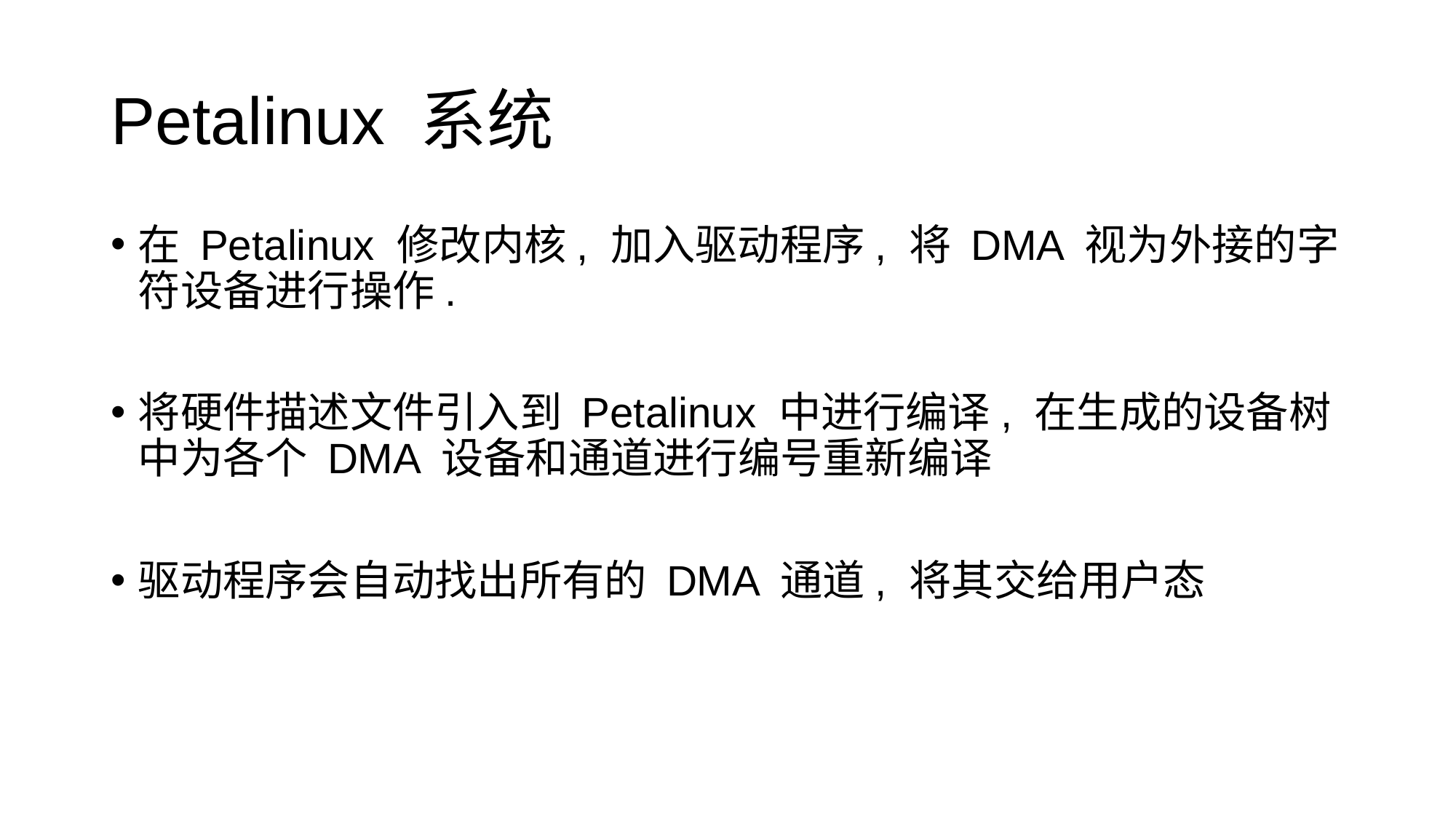

# Petalinux 系统
在 Petalinux 修改内核, 加入驱动程序, 将 DMA 视为外接的字符设备进行操作.

将硬件描述文件引入到 Petalinux 中进行编译, 在生成的设备树中为各个 DMA 设备和通道进行编号重新编译

驱动程序会自动找出所有的 DMA 通道, 将其交给用户态